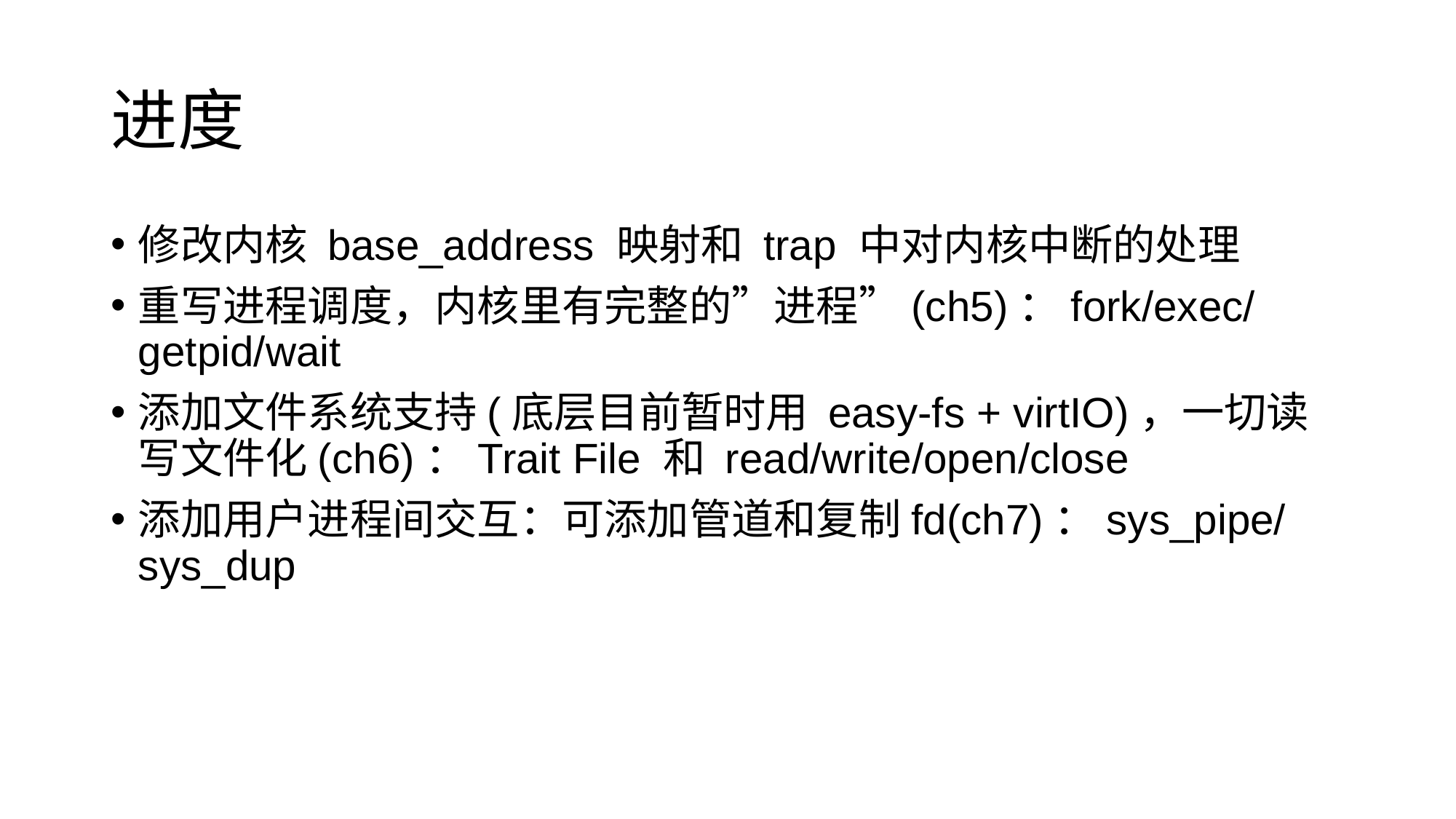

# 进度
修改内核 base_address 映射和 trap 中对内核中断的处理
重写进程调度，内核里有完整的”进程”(ch5)：fork/exec/getpid/wait
添加文件系统支持(底层目前暂时用 easy-fs + virtIO)，一切读写文件化(ch6)：Trait File 和 read/write/open/close
添加用户进程间交互：可添加管道和复制fd(ch7)：sys_pipe/sys_dup